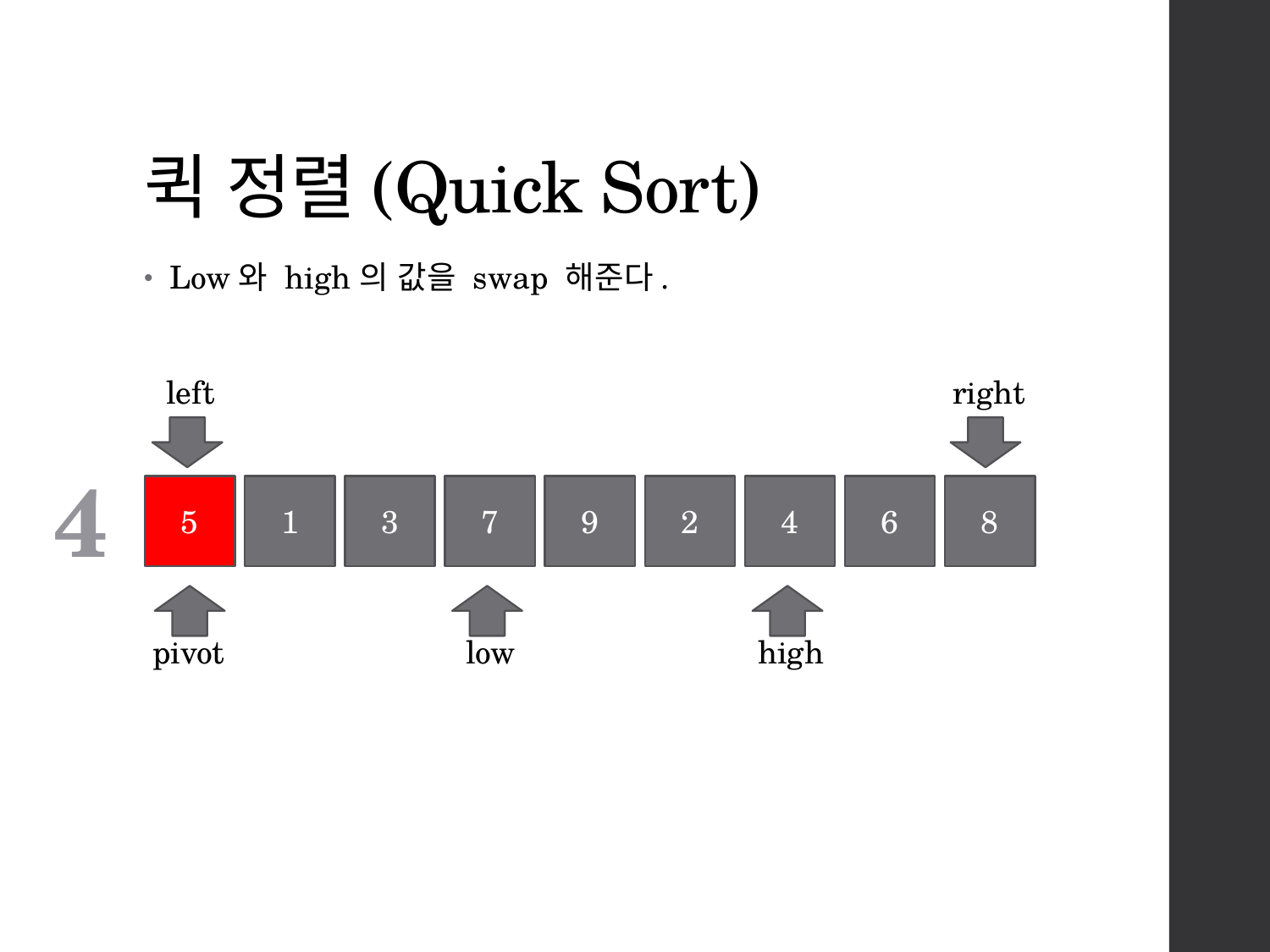

# 퀵 정렬(Quick Sort)
Low와 high의 값을 swap 해준다.

left

right
4
5
1
3
7
9
2
4
6
8

pivot

low

high